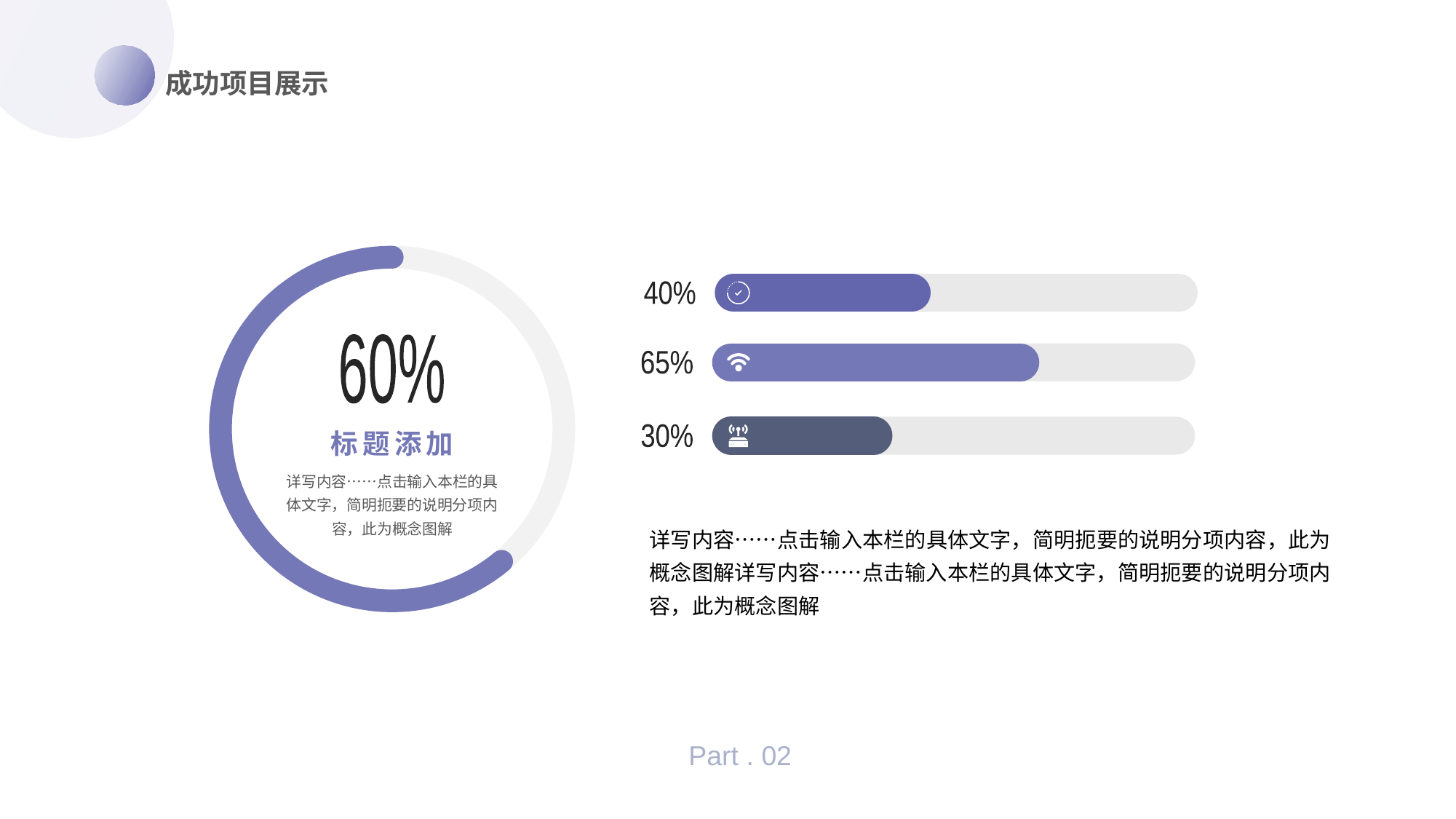

成功项目展示

60%
标题添加
详写内容……点击输入本栏的具体文字，简明扼要的说明分项内容，此为概念图解
40%

65%

30%

详写内容……点击输入本栏的具体文字，简明扼要的说明分项内容，此为概念图解详写内容……点击输入本栏的具体文字，简明扼要的说明分项内容，此为概念图解
Part . 02